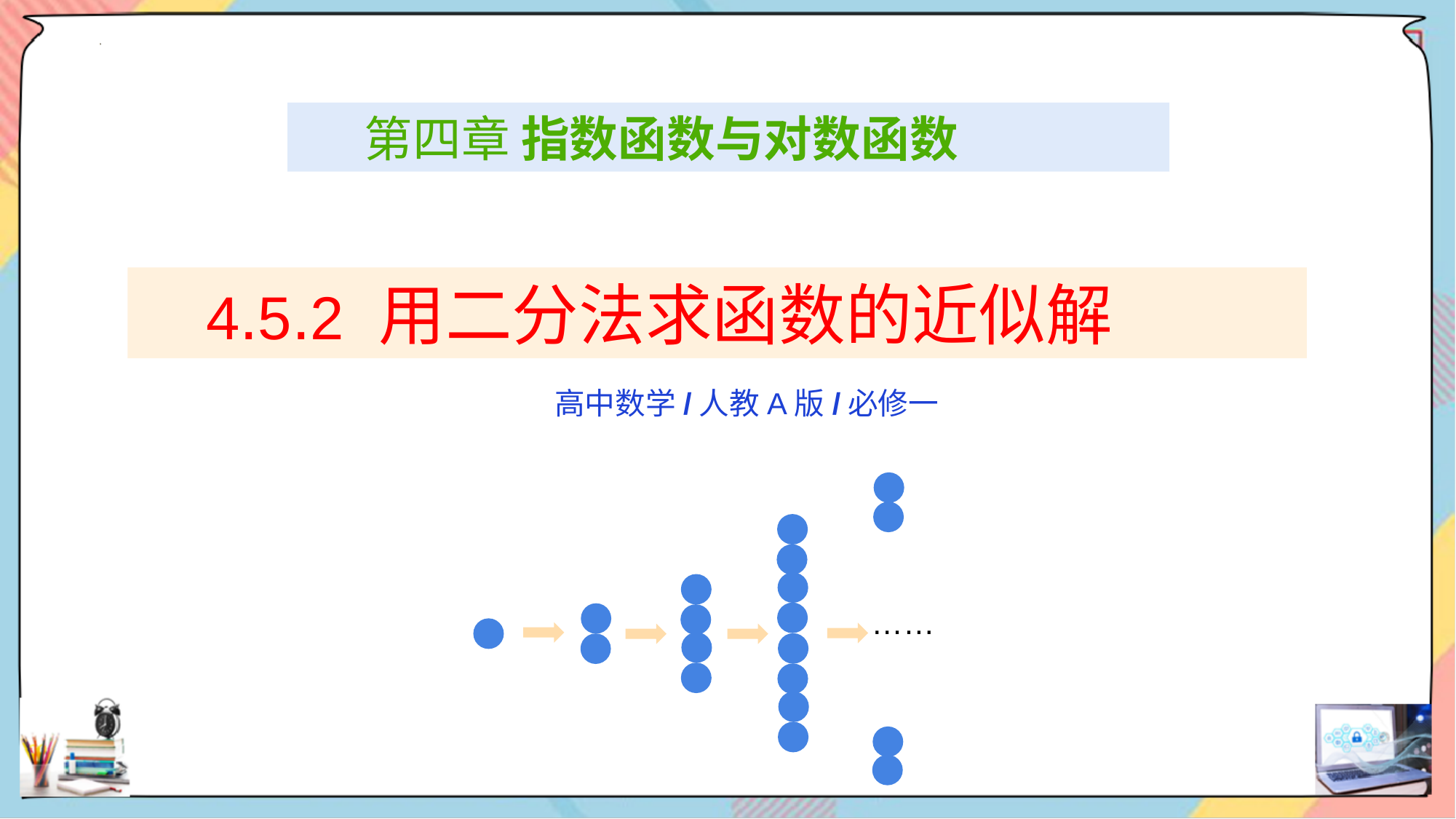

第四章 指数函数与对数函数
    4.5.2 用二分法求函数的近似解
高中数学/人教A版/必修一

……